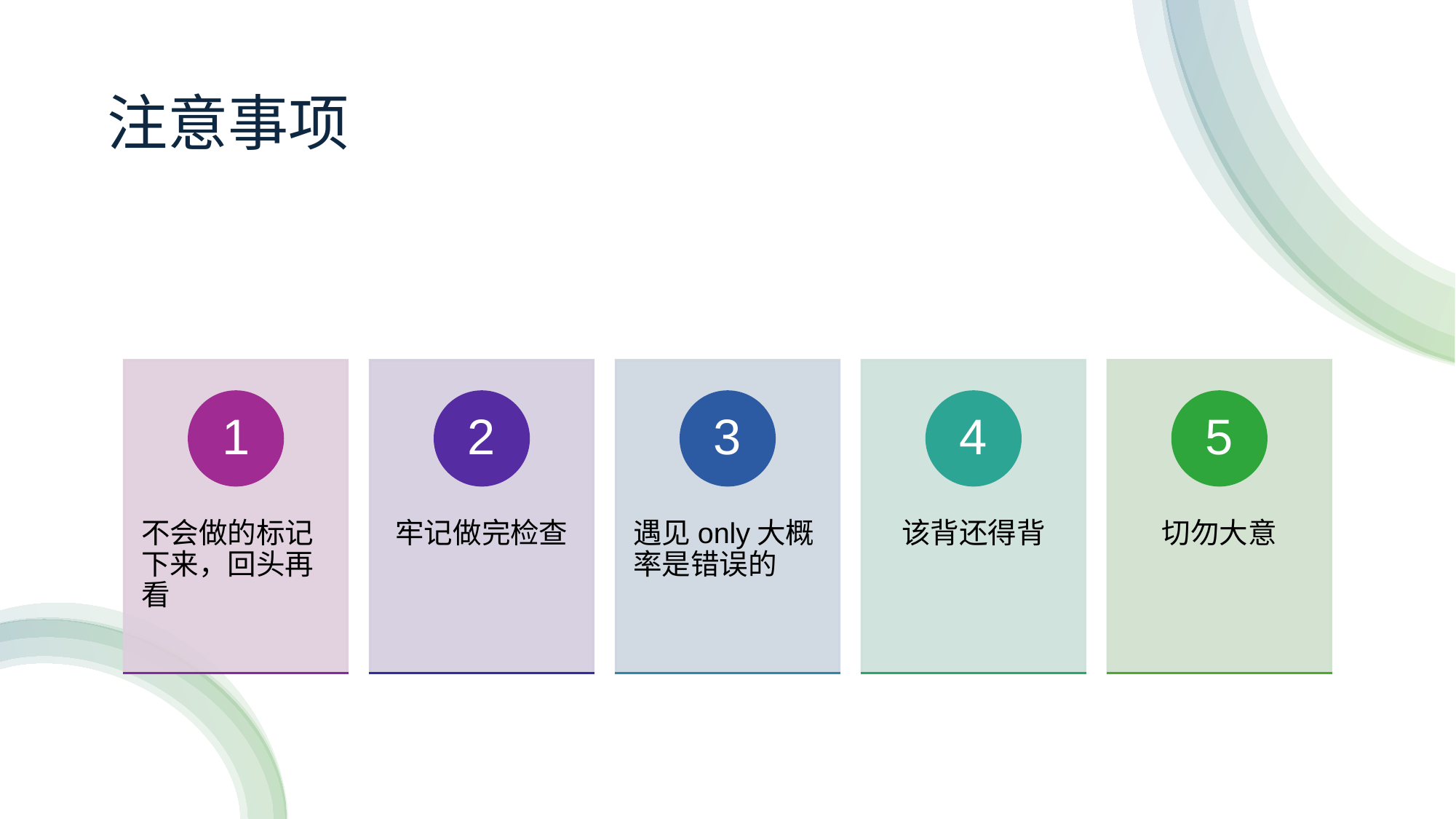

# 注意事项
不会做的标记下来，回头再看
1
牢记做完检查
2
遇见only大概率是错误的
3
该背还得背
4
切勿大意
5